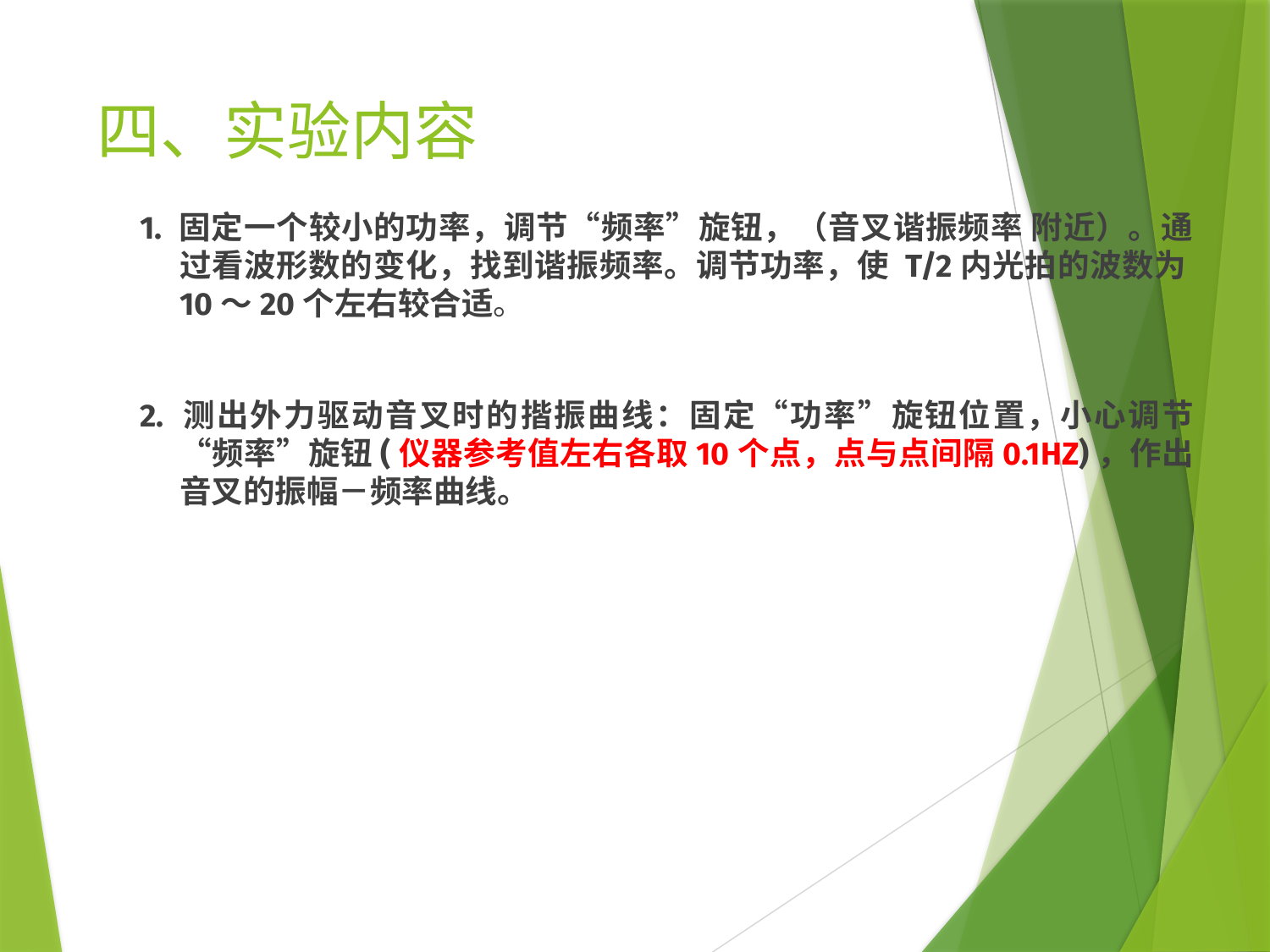

# 四、实验内容
1. 固定一个较小的功率，调节“频率”旋钮，（音叉谐振频率 附近）。通过看波形数的变化，找到谐振频率。调节功率，使 T/2内光拍的波数为10～20个左右较合适。

2. 测出外力驱动音叉时的揩振曲线：固定“功率”旋钮位置，小心调节“频率”旋钮(仪器参考值左右各取10个点，点与点间隔0.1HZ)，作出音叉的振幅－频率曲线。